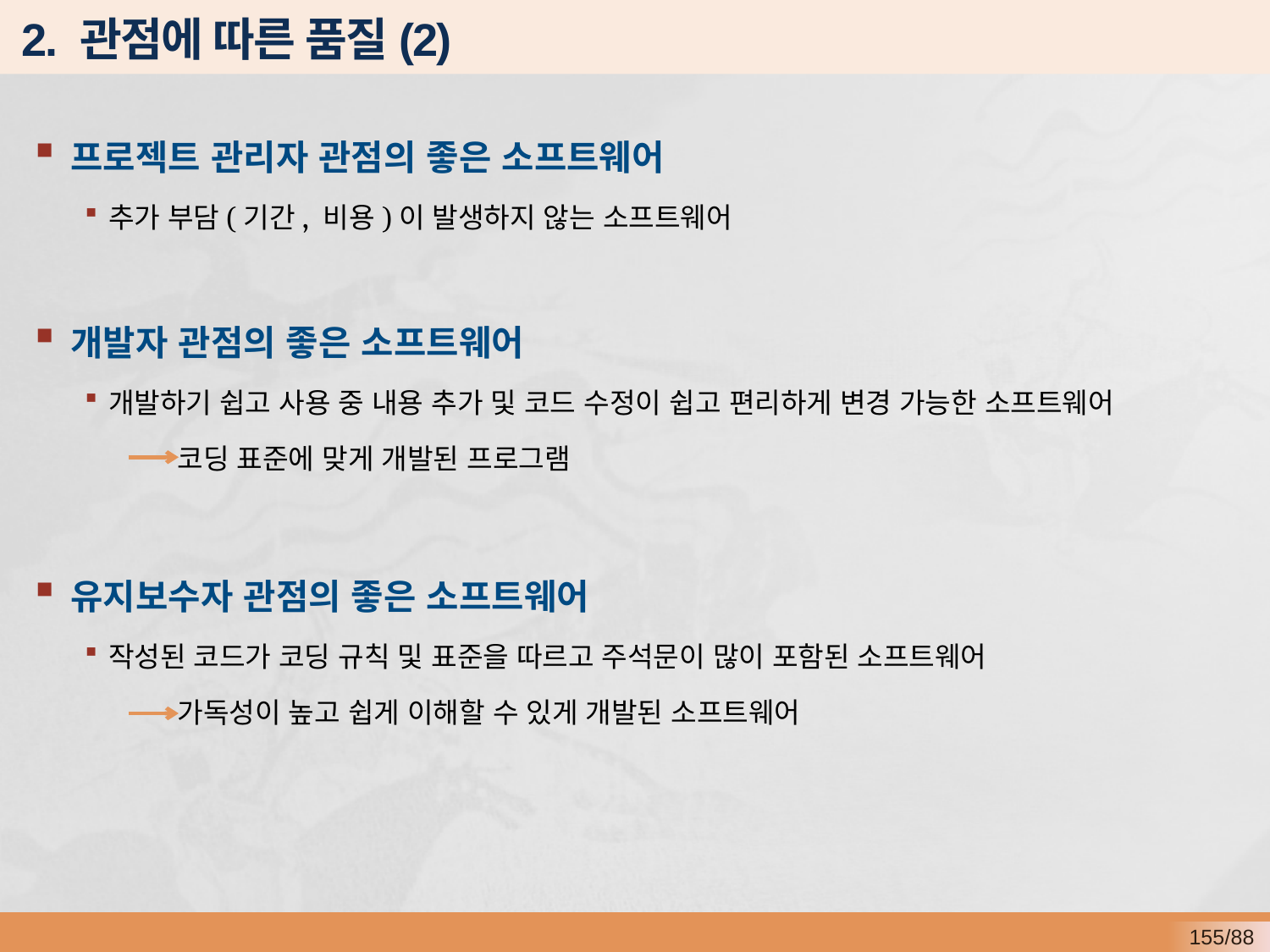

# 2. 관점에 따른 품질(2)
프로젝트 관리자 관점의 좋은 소프트웨어
추가 부담(기간, 비용)이 발생하지 않는 소프트웨어

개발자 관점의 좋은 소프트웨어
개발하기 쉽고 사용 중 내용 추가 및 코드 수정이 쉽고 편리하게 변경 가능한 소프트웨어
           코딩 표준에 맞게 개발된 프로그램

유지보수자 관점의 좋은 소프트웨어
작성된 코드가 코딩 규칙 및 표준을 따르고 주석문이 많이 포함된 소프트웨어
           가독성이 높고 쉽게 이해할 수 있게 개발된 소프트웨어